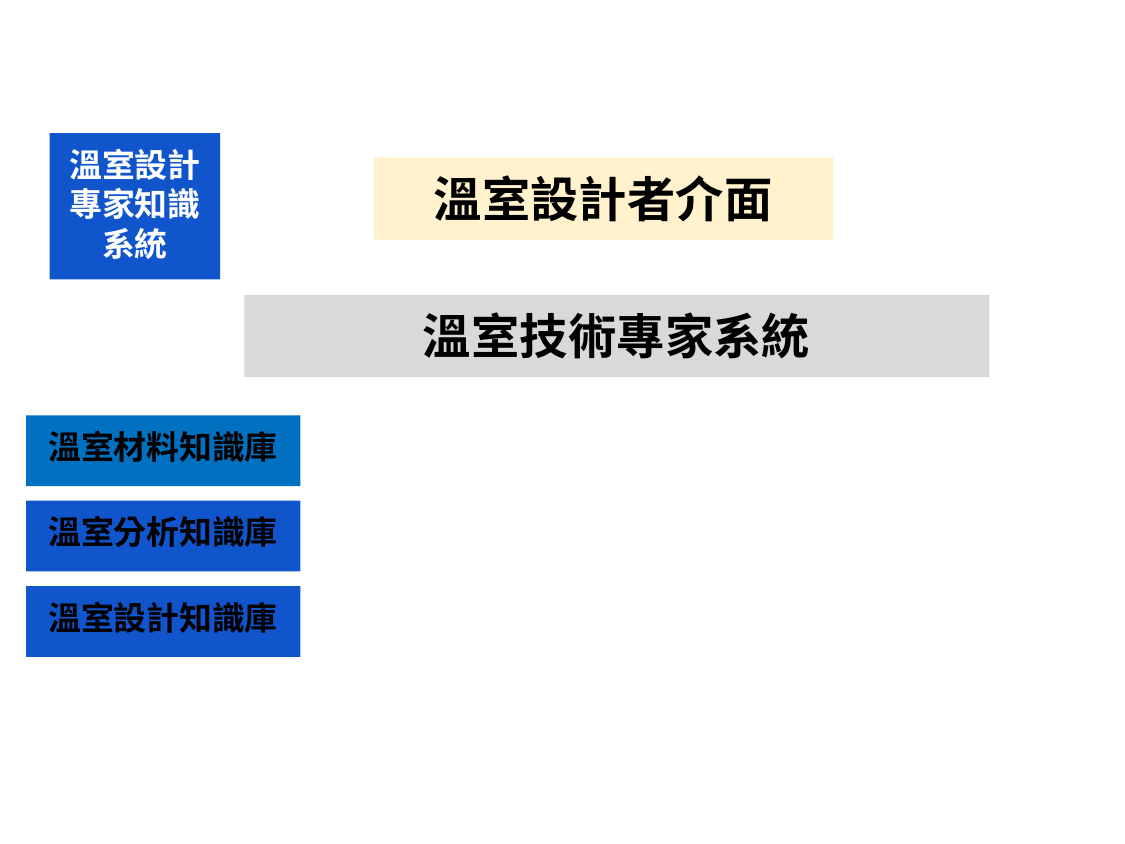

溫室設計專家知識系統

溫室設計者介面
溫室技術專家系統
溫室材料知識庫
溫室分析知識庫
溫室設計知識庫